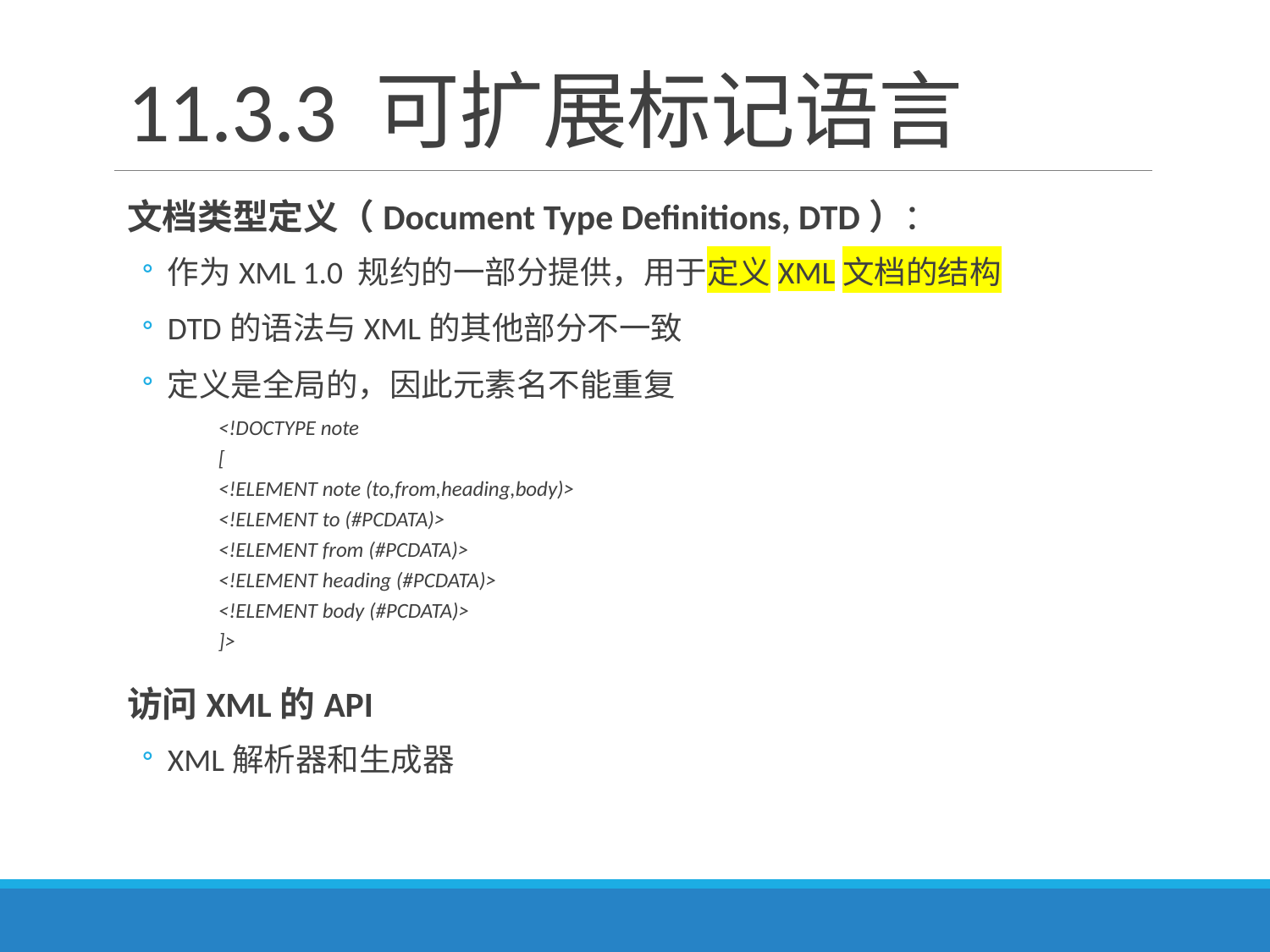

# 11.3.3 可扩展标记语言
文档类型定义（Document Type Definitions, DTD）：
作为XML 1.0 规约的一部分提供，用于定义XML文档的结构
DTD的语法与XML的其他部分不一致
定义是全局的，因此元素名不能重复
<!DOCTYPE note
[
<!ELEMENT note (to,from,heading,body)>
<!ELEMENT to (#PCDATA)>
<!ELEMENT from (#PCDATA)>
<!ELEMENT heading (#PCDATA)>
<!ELEMENT body (#PCDATA)>
]>
访问XML的API
XML解析器和生成器

42